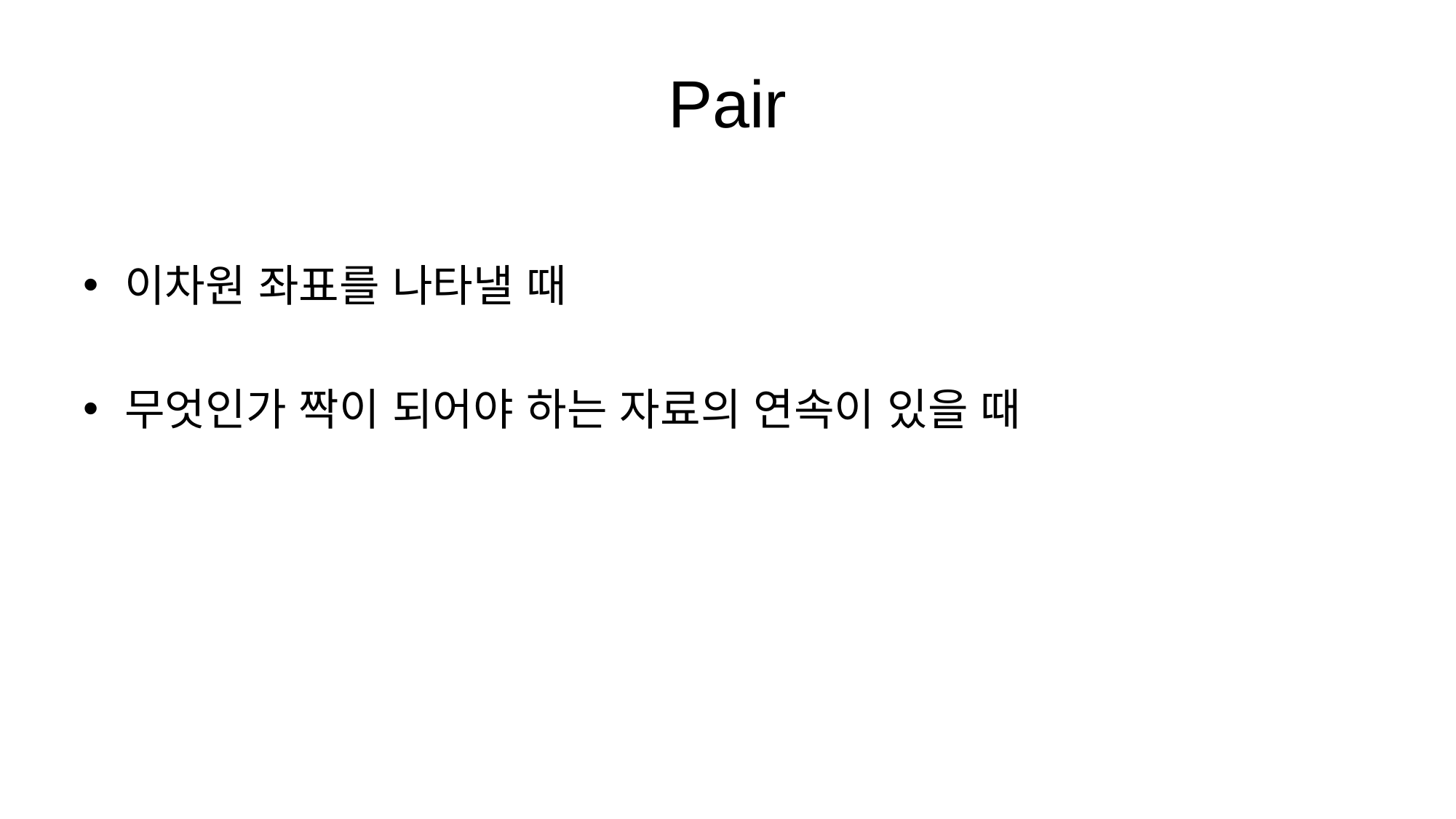

# Pair

이차원 좌표를 나타낼 때

무엇인가 짝이 되어야 하는 자료의 연속이 있을 때